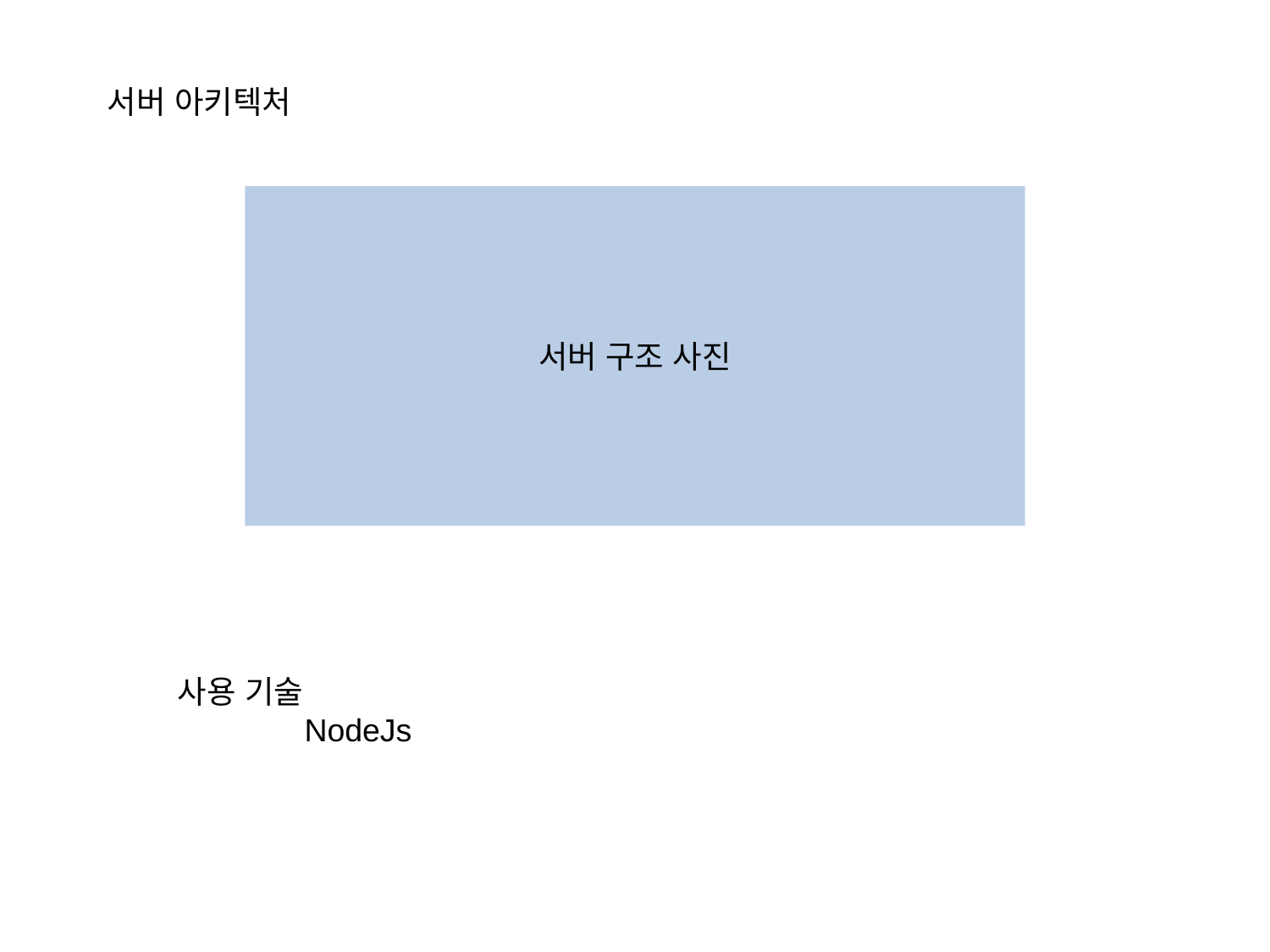

서버 아키텍처
서버 구조 사진
사용 기술
	NodeJs